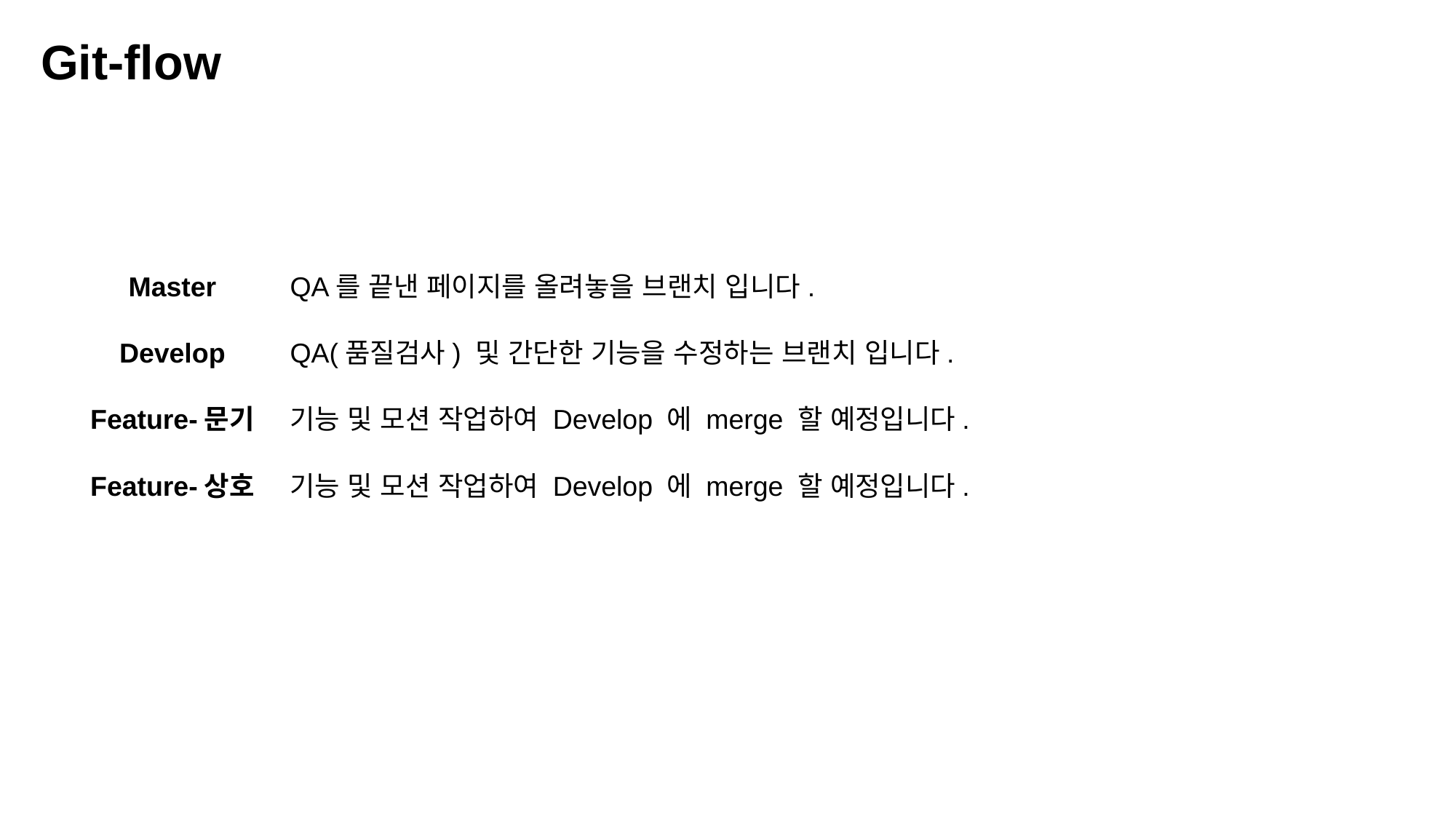

Git-flow
Master
QA를 끝낸 페이지를 올려놓을 브랜치 입니다.
Develop
QA(품질검사) 및 간단한 기능을 수정하는 브랜치 입니다.
Feature-문기
기능 및 모션 작업하여 Develop 에 merge 할 예정입니다.
Feature-상호
기능 및 모션 작업하여 Develop 에 merge 할 예정입니다.